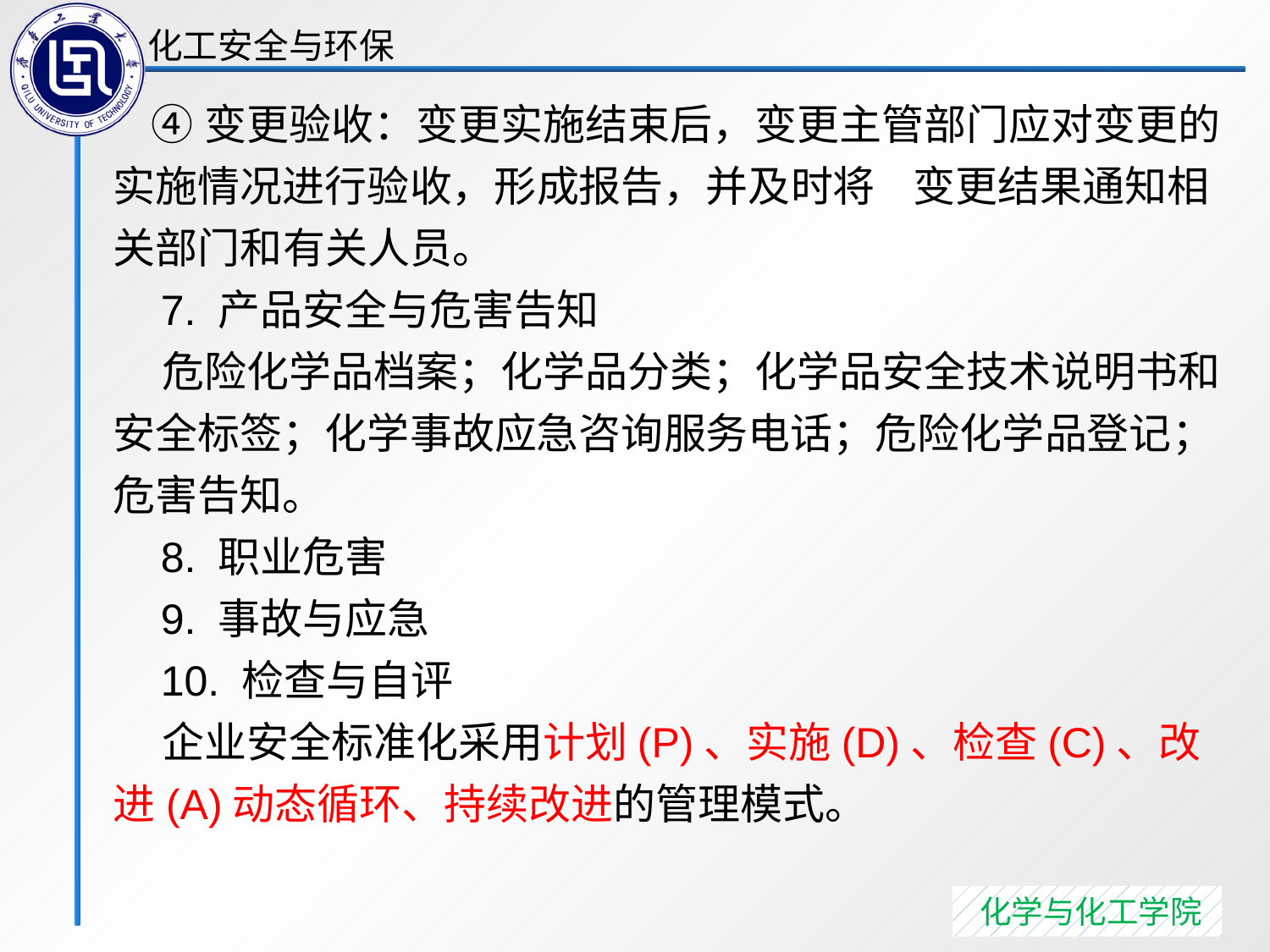

④变更验收：变更实施结束后，变更主管部门应对变更的实施情况进行验收，形成报告，并及时将    变更结果通知相关部门和有关人员。
    7. 产品安全与危害告知
    危险化学品档案；化学品分类；化学品安全技术说明书和安全标签；化学事故应急咨询服务电话；危险化学品登记；危害告知。
    8. 职业危害
    9. 事故与应急
    10. 检查与自评
    企业安全标准化采用计划(P)、实施(D)、检查(C)、改进(A)动态循环、持续改进的管理模式。